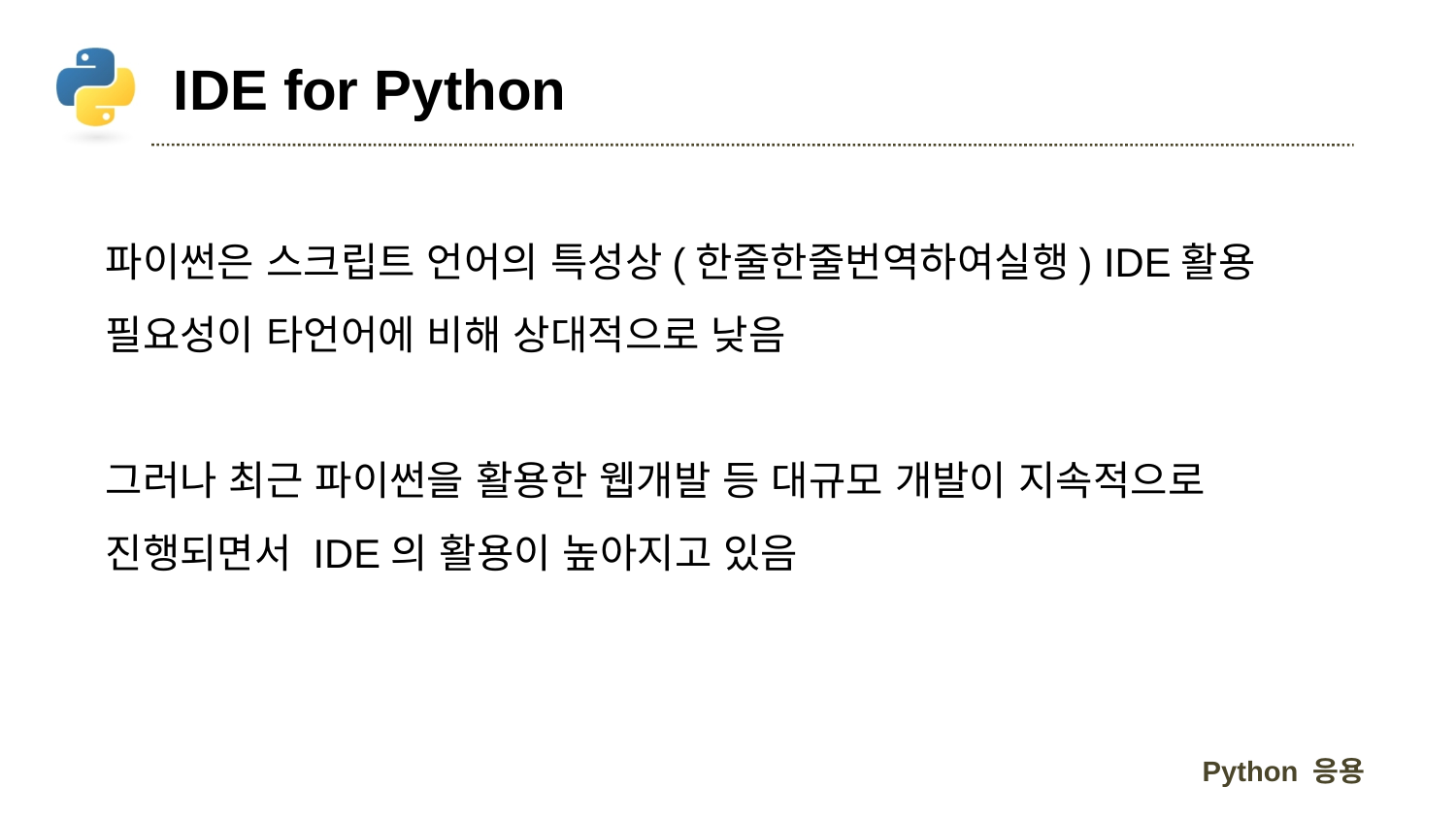

# IDE for Python
파이썬은 스크립트 언어의 특성상(한줄한줄번역하여실행) IDE활용 필요성이 타언어에 비해 상대적으로 낮음

그러나 최근 파이썬을 활용한 웹개발 등 대규모 개발이 지속적으로 진행되면서 IDE의 활용이 높아지고 있음